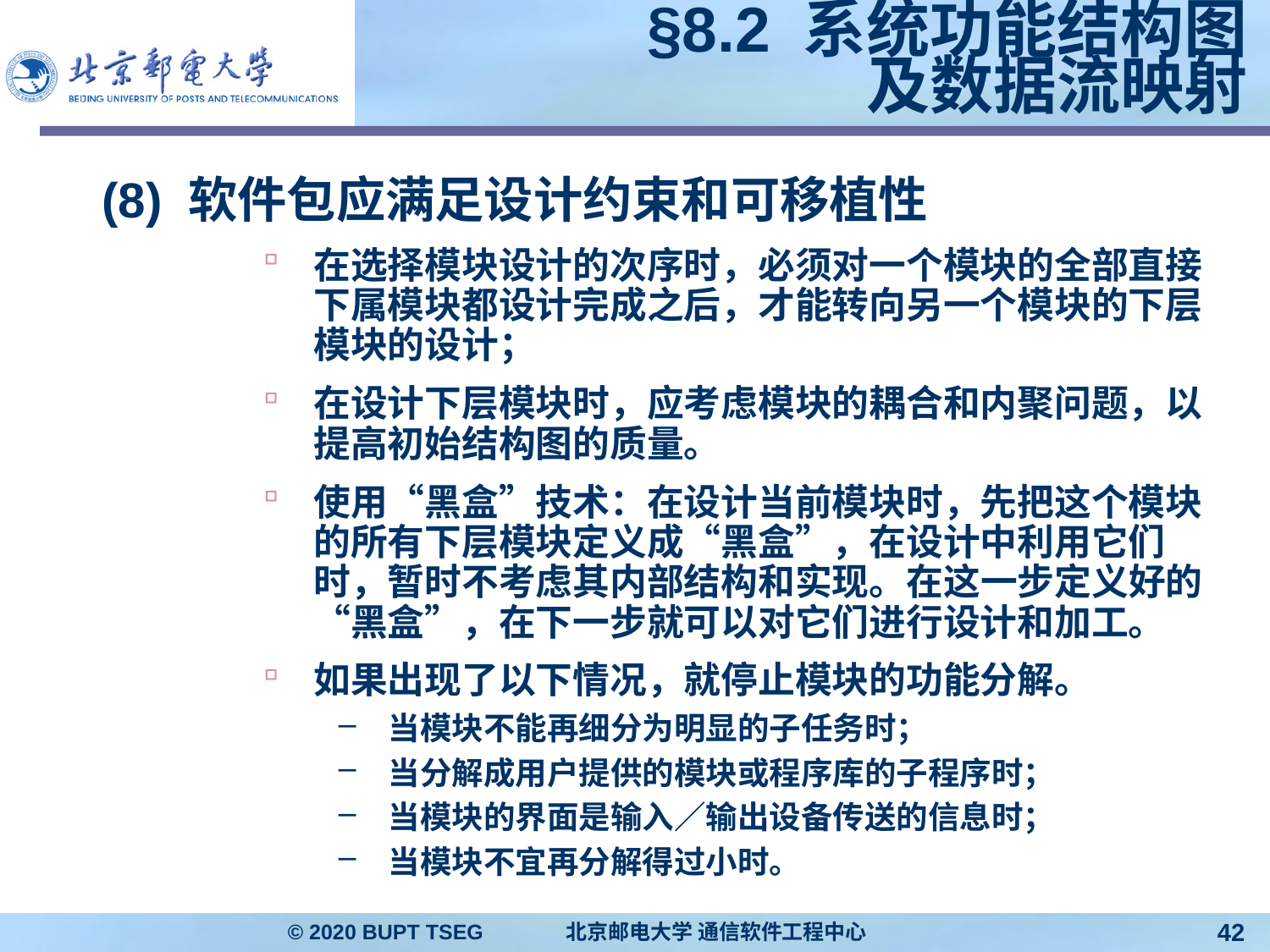

# §8.2 系统功能结构图 及数据流映射
(8) 软件包应满足设计约束和可移植性
在选择模块设计的次序时，必须对一个模块的全部直接下属模块都设计完成之后，才能转向另一个模块的下层模块的设计；
在设计下层模块时，应考虑模块的耦合和内聚问题，以提高初始结构图的质量。
使用“黑盒”技术：在设计当前模块时，先把这个模块的所有下层模块定义成“黑盒”，在设计中利用它们时，暂时不考虑其内部结构和实现。在这一步定义好的“黑盒”，在下一步就可以对它们进行设计和加工。
如果出现了以下情况，就停止模块的功能分解。
当模块不能再细分为明显的子任务时；
当分解成用户提供的模块或程序库的子程序时；
当模块的界面是输入／输出设备传送的信息时；
当模块不宜再分解得过小时。
© 2020 BUPT TSEG             北京邮电大学 通信软件工程中心